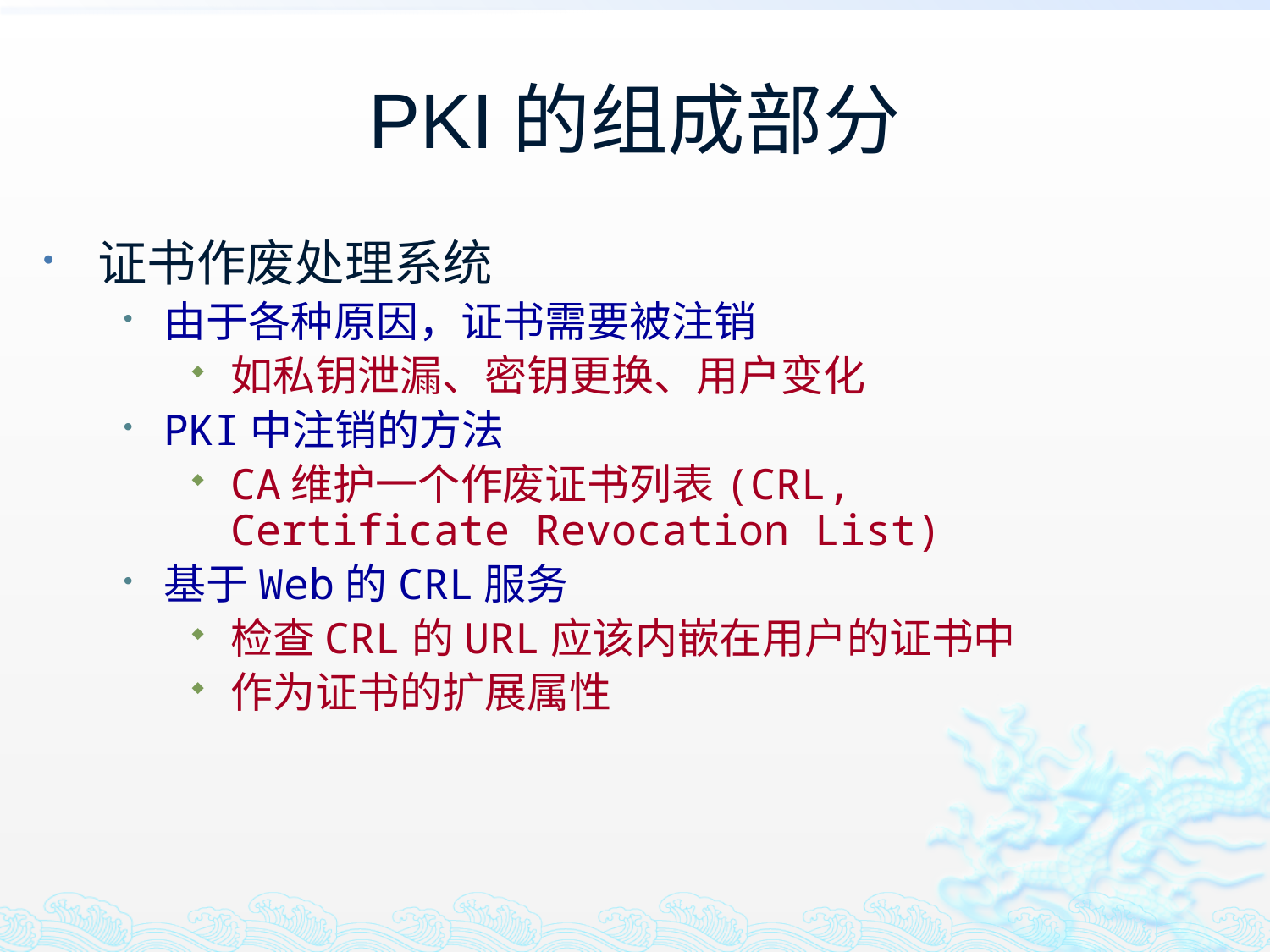

# PKI的组成部分
证书作废处理系统
由于各种原因，证书需要被注销
如私钥泄漏、密钥更换、用户变化
PKI中注销的方法
CA维护一个作废证书列表(CRL, Certificate Revocation List)
基于Web的CRL服务
检查CRL的URL应该内嵌在用户的证书中
作为证书的扩展属性